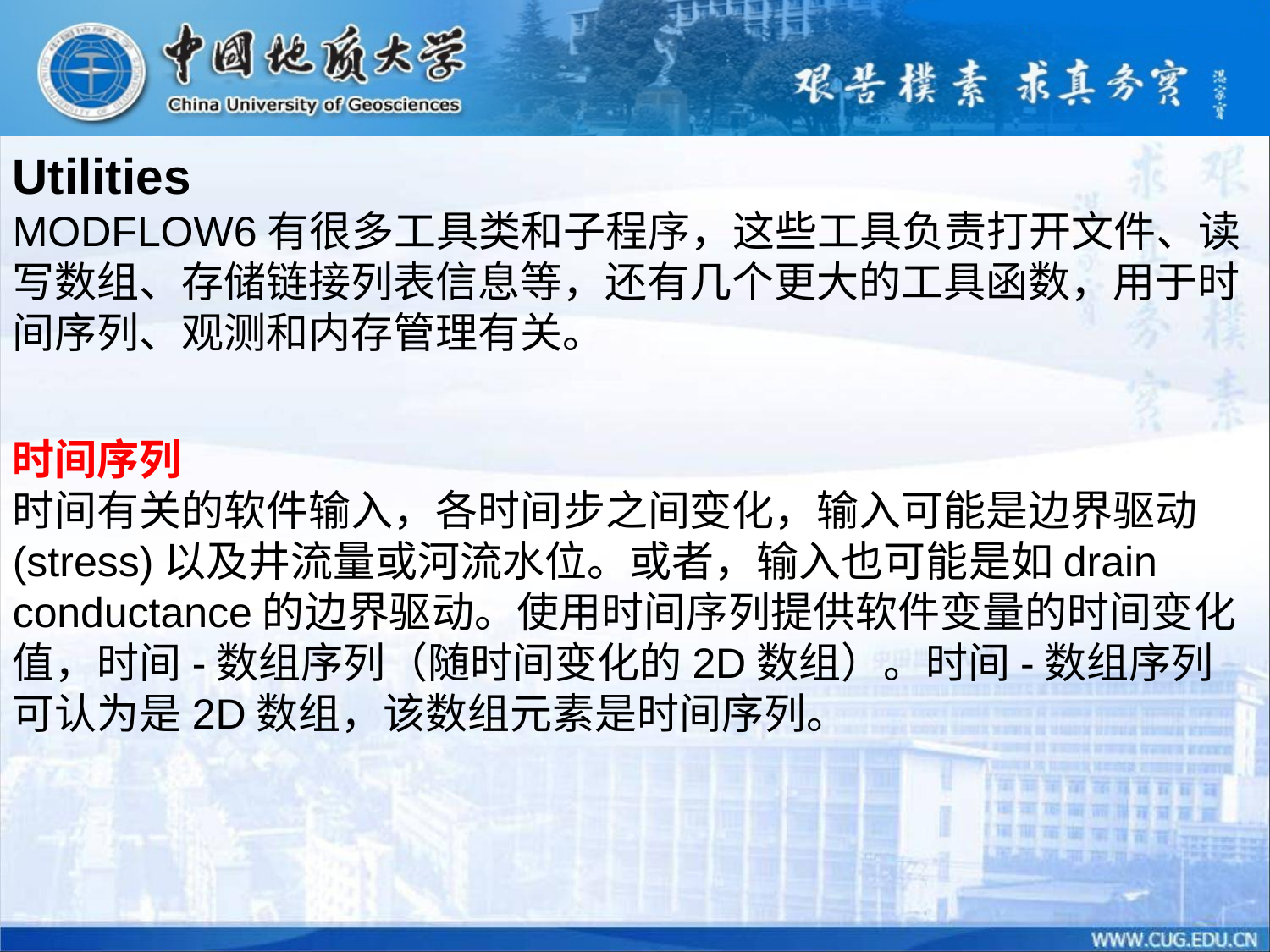

Utilities
MODFLOW6有很多工具类和子程序，这些工具负责打开文件、读写数组、存储链接列表信息等，还有几个更大的工具函数，用于时间序列、观测和内存管理有关。
时间序列
时间有关的软件输入，各时间步之间变化，输入可能是边界驱动(stress)以及井流量或河流水位。或者，输入也可能是如drain conductance的边界驱动。使用时间序列提供软件变量的时间变化值，时间-数组序列（随时间变化的2D数组）。时间-数组序列可认为是2D数组，该数组元素是时间序列。